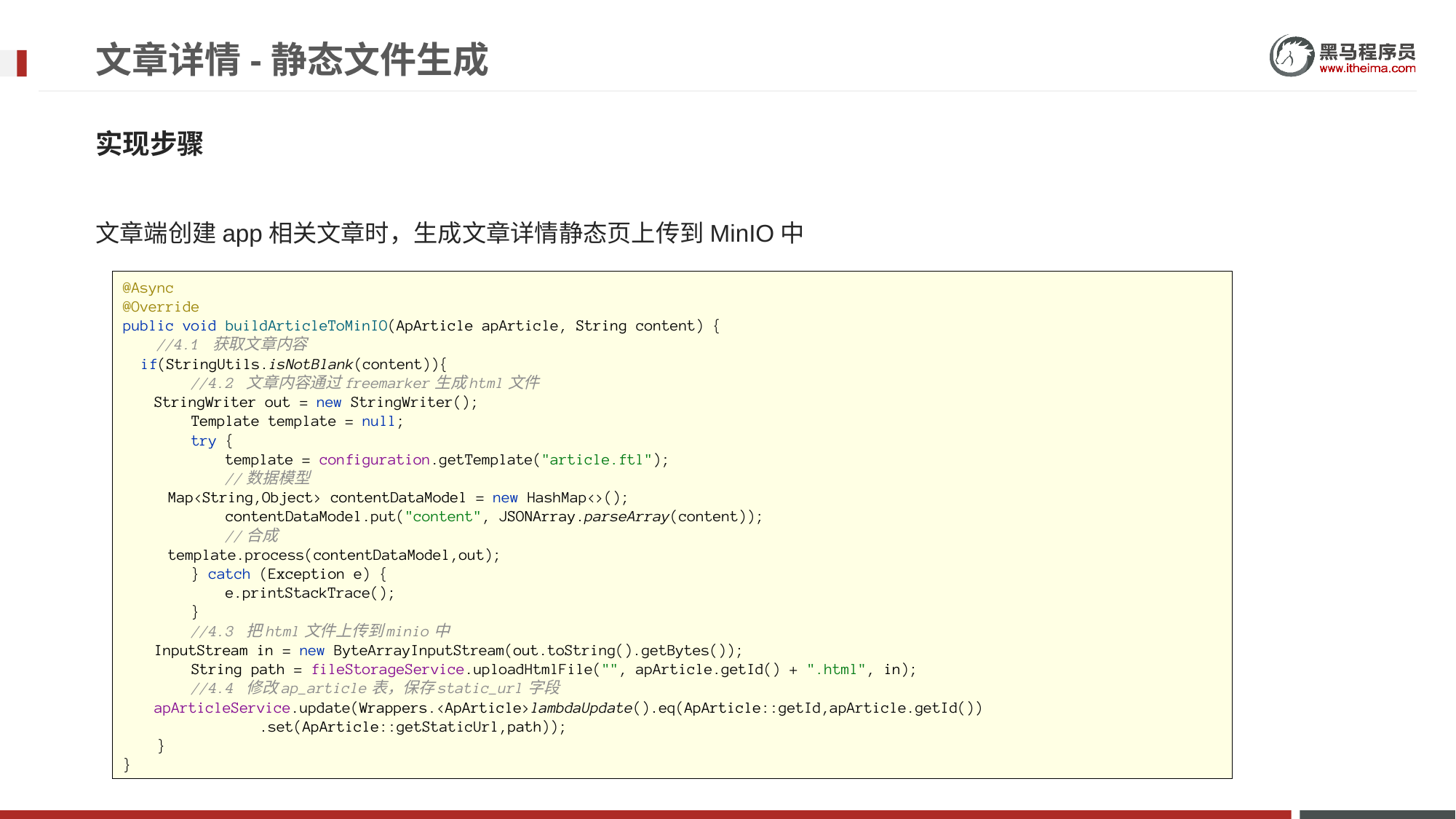

# 文章详情-静态文件生成
实现步骤
文章端创建app相关文章时，生成文章详情静态页上传到MinIO中
@Async
@Override
public void buildArticleToMinIO(ApArticle apArticle, String content) {
    //4.1 获取文章内容
    if(StringUtils.isNotBlank(content)){
        //4.2 文章内容通过freemarker生成html文件
        StringWriter out = new StringWriter();
        Template template = null;
        try {
            template = configuration.getTemplate("article.ftl");
            //数据模型
            Map<String,Object> contentDataModel = new HashMap<>();
            contentDataModel.put("content", JSONArray.parseArray(content));
            //合成
            template.process(contentDataModel,out);
        } catch (Exception e) {
            e.printStackTrace();
        }
        //4.3 把html文件上传到minio中
        InputStream in = new ByteArrayInputStream(out.toString().getBytes());
        String path = fileStorageService.uploadHtmlFile("", apArticle.getId() + ".html", in);
        //4.4 修改ap_article表，保存static_url字段
        apArticleService.update(Wrappers.<ApArticle>lambdaUpdate().eq(ApArticle::getId,apArticle.getId())
                .set(ApArticle::getStaticUrl,path));
    }
}